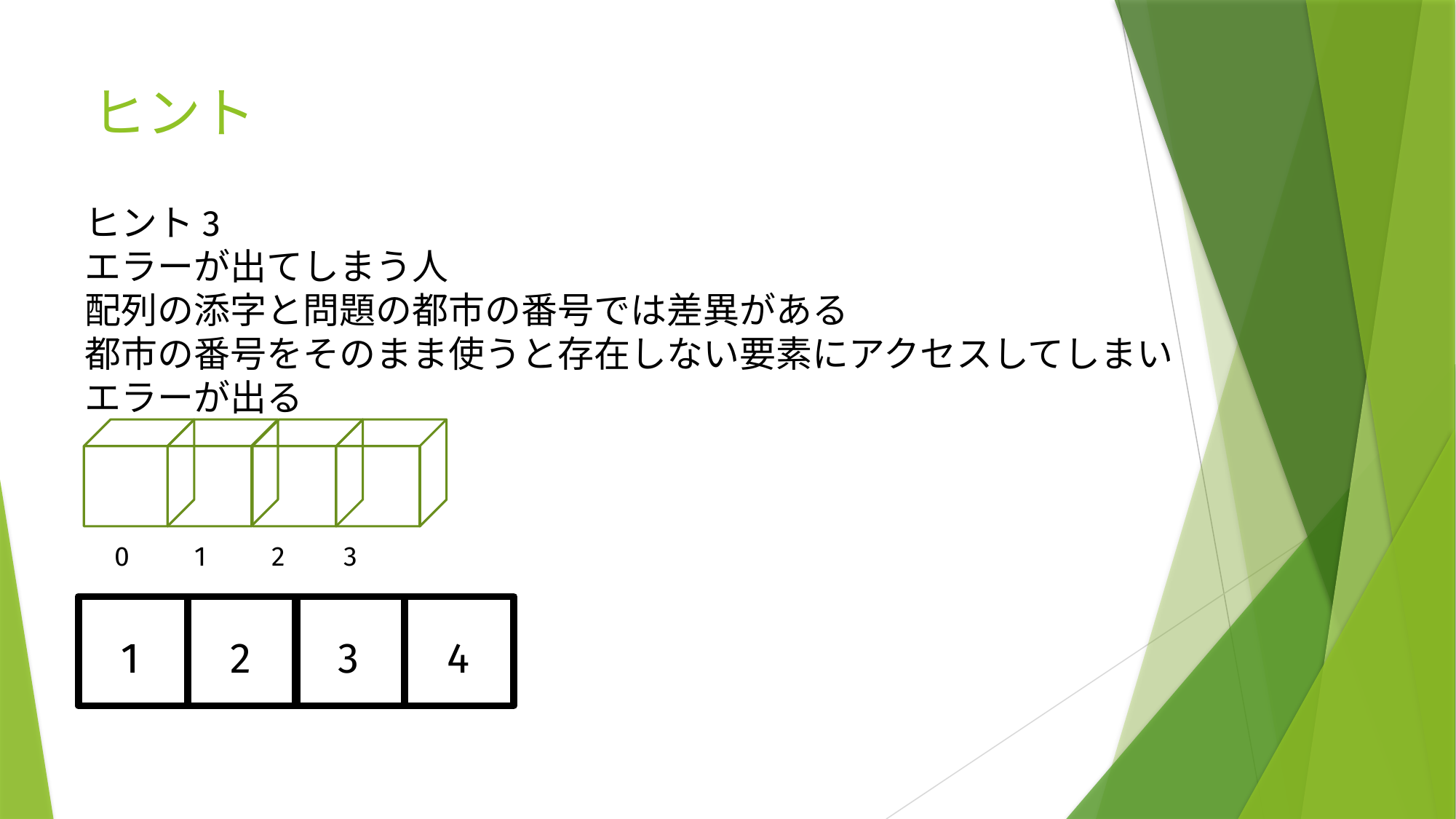

# ヒント
ヒント3
エラーが出てしまう人
配列の添字と問題の都市の番号では差異がある
都市の番号をそのまま使うと存在しない要素にアクセスしてしまい
エラーが出る

0         1         2        3

1

1

2

3

4